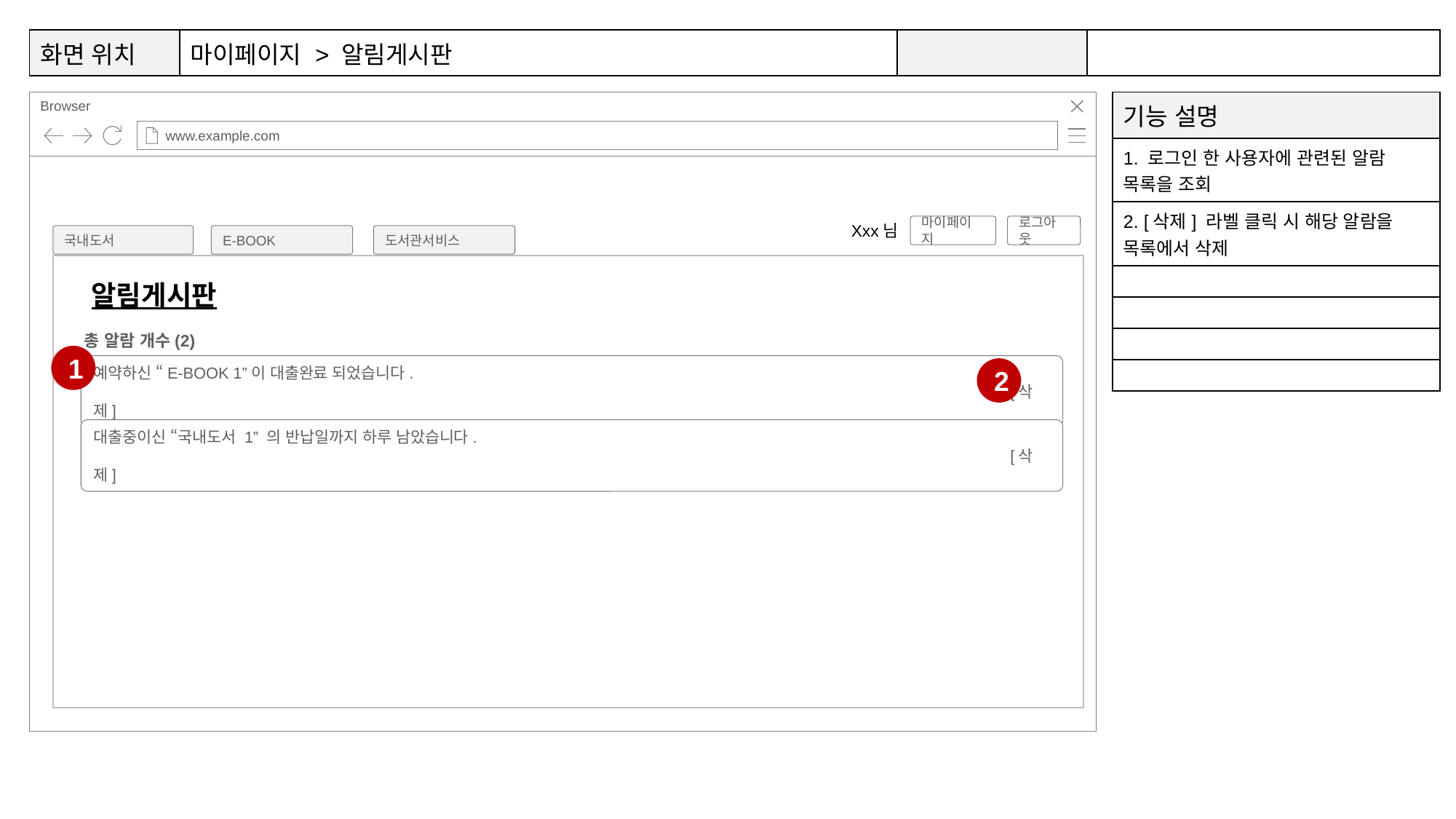

| 화면 위치 | 마이페이지 > 알림게시판 |  |  |
| --- | --- | --- | --- |
3
4
5
8
9
6
7
| 기능 설명 |
| --- |
| 1. 로그인 한 사용자에 관련된 알람 목록을 조회 |
| 2. [삭제] 라벨 클릭 시 해당 알람을 목록에서 삭제 |
|  |
|  |
|  |
|  |
Xxx님
마이페이지
로그아웃
국내도서
E-BOOK
도서관서비스

알림게시판
총 알람 개수(2)
1
2
예약하신 “E-BOOK 1”이 대출완료 되었습니다.
								          [삭제]
대출중이신 “국내도서 1” 의 반납일까지 하루 남았습니다.								          					          [삭제]